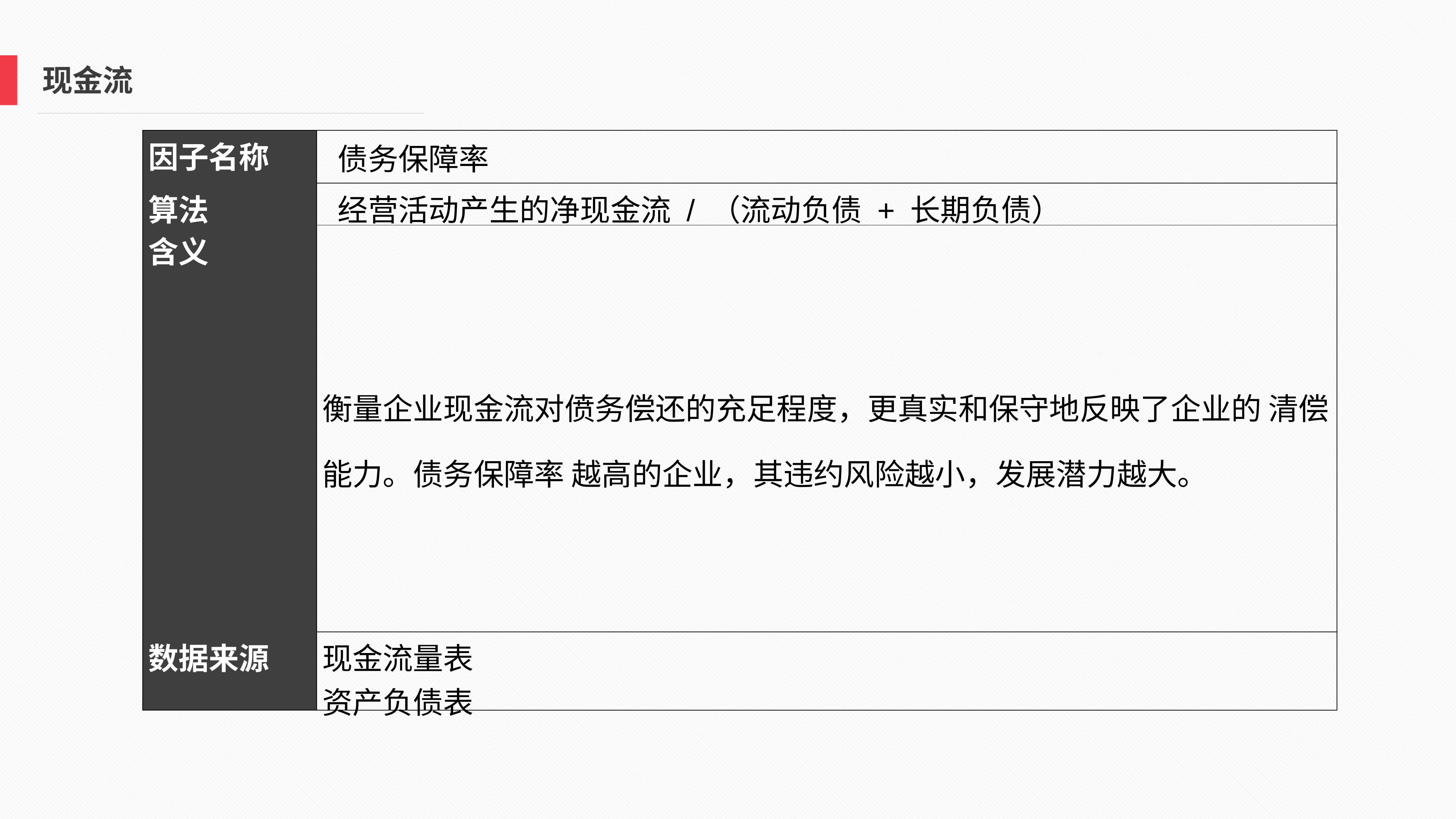

现金流
| 因子名称 | 债务保障率 |
| --- | --- |
| 算法 | 经营活动产生的净现金流 / （流动负债 + 长期负债） |
| 含义 | 衡量企业现金流对偾务偿还的充足程度，更真实和保守地反映了企业的 清偿能力。债务保障率 越高的企业，其违约风险越小，发展潜力越大。 |
| 数据来源 | 现金流量表 资产负债表 |